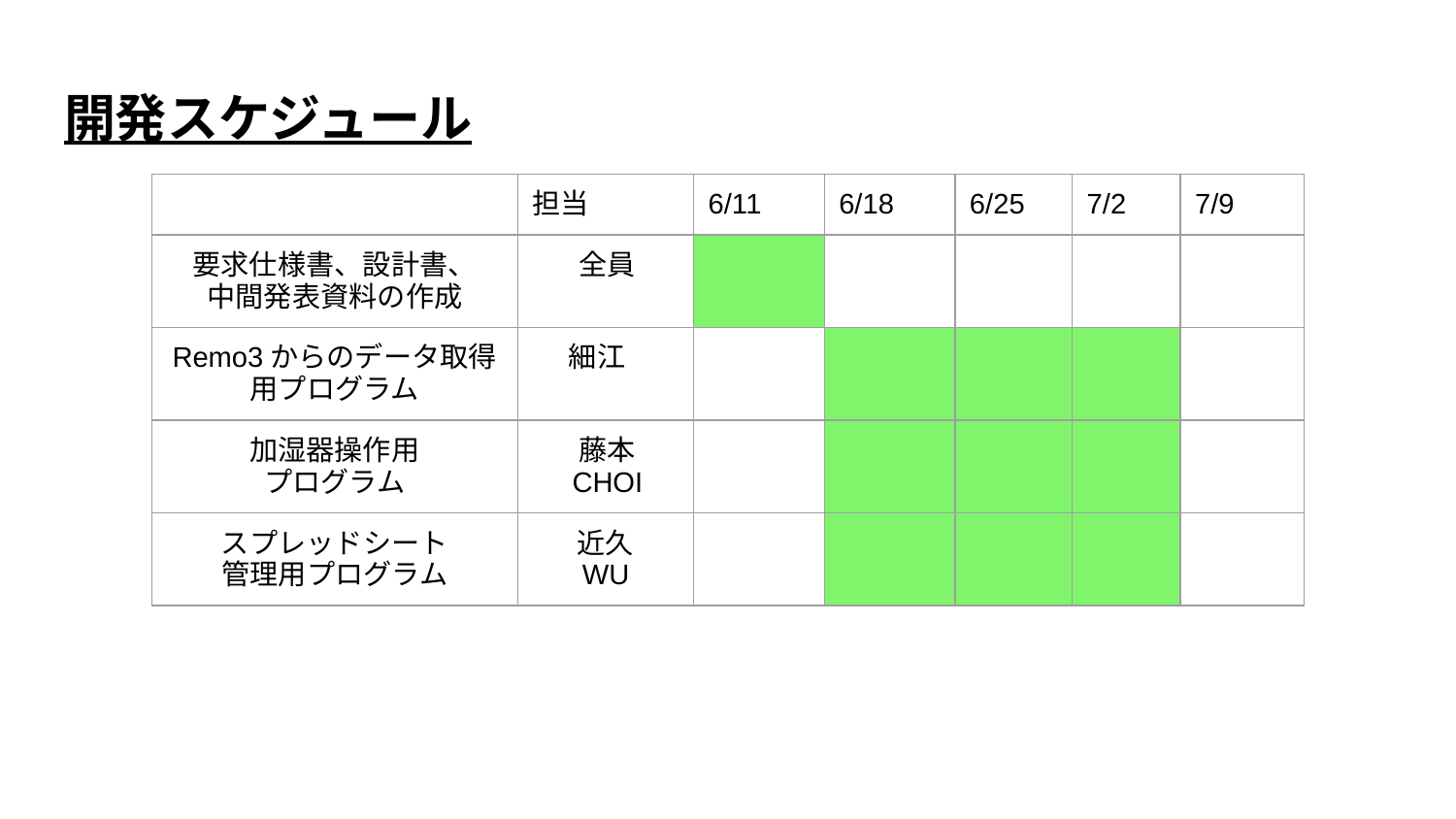

# 開発スケジュール
|  | 担当 | 6/11 | 6/18 | 6/25 | 7/2 | 7/9 |
| --- | --- | --- | --- | --- | --- | --- |
| 要求仕様書、設計書、 中間発表資料の作成 | 全員 |  |  |  |  |  |
| Remo3からのデータ取得用プログラム | 細江 |  |  |  |  |  |
| 加湿器操作用 プログラム | 藤本 CHOI |  |  |  |  |  |
| スプレッドシート 管理用プログラム | 近久 WU |  |  |  |  |  |